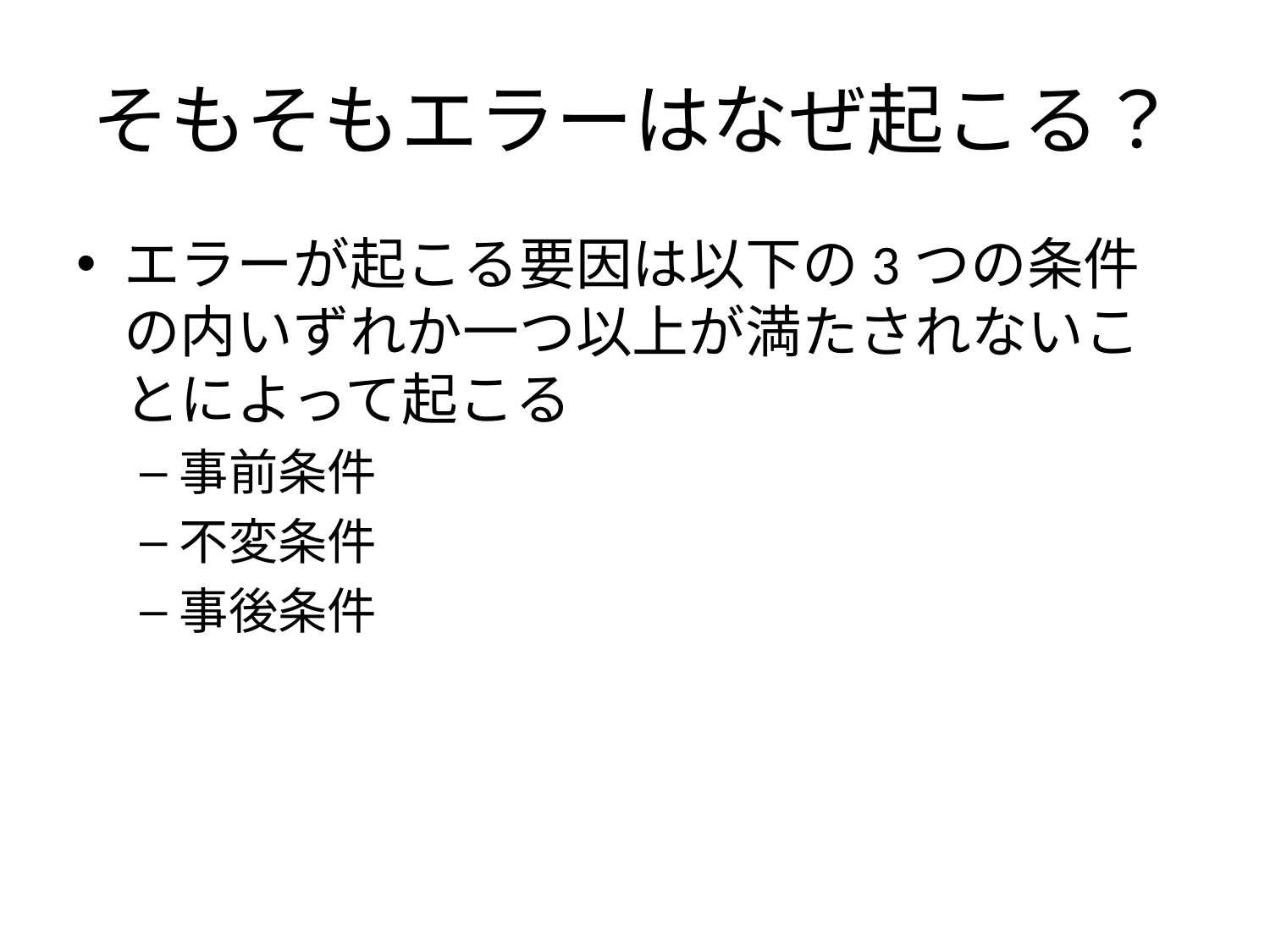

# そもそもエラーはなぜ起こる？
エラーが起こる要因は以下の3つの条件の内いずれか一つ以上が満たされないことによって起こる
事前条件
不変条件
事後条件